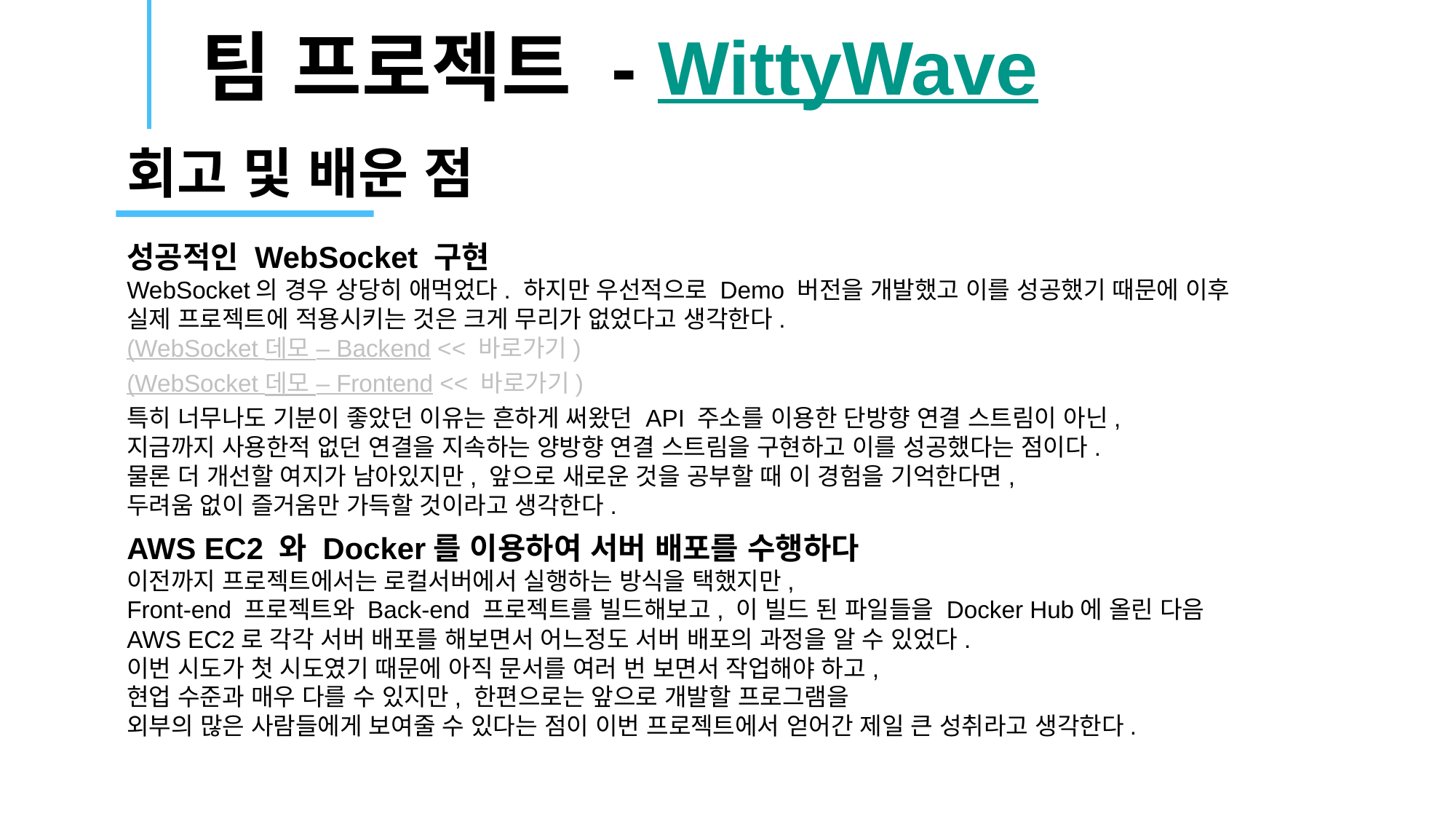

팀 프로젝트 - WittyWave
회고 및 배운 점

성공적인 WebSocket 구현
WebSocket의 경우 상당히 애먹었다. 하지만 우선적으로 Demo 버전을 개발했고 이를 성공했기 때문에 이후 실제 프로젝트에 적용시키는 것은 크게 무리가 없었다고 생각한다.
(WebSocket 데모 – Backend << 바로가기)
(WebSocket 데모 – Frontend << 바로가기)
특히 너무나도 기분이 좋았던 이유는 흔하게 써왔던 API 주소를 이용한 단방향 연결 스트림이 아닌,
지금까지 사용한적 없던 연결을 지속하는 양방향 연결 스트림을 구현하고 이를 성공했다는 점이다.
물론 더 개선할 여지가 남아있지만, 앞으로 새로운 것을 공부할 때 이 경험을 기억한다면,
두려움 없이 즐거움만 가득할 것이라고 생각한다.
AWS EC2 와 Docker를 이용하여 서버 배포를 수행하다
이전까지 프로젝트에서는 로컬서버에서 실행하는 방식을 택했지만,
Front-end 프로젝트와 Back-end 프로젝트를 빌드해보고, 이 빌드 된 파일들을 Docker Hub에 올린 다음
AWS EC2로 각각 서버 배포를 해보면서 어느정도 서버 배포의 과정을 알 수 있었다.
이번 시도가 첫 시도였기 때문에 아직 문서를 여러 번 보면서 작업해야 하고,
현업 수준과 매우 다를 수 있지만, 한편으로는 앞으로 개발할 프로그램을
외부의 많은 사람들에게 보여줄 수 있다는 점이 이번 프로젝트에서 얻어간 제일 큰 성취라고 생각한다.